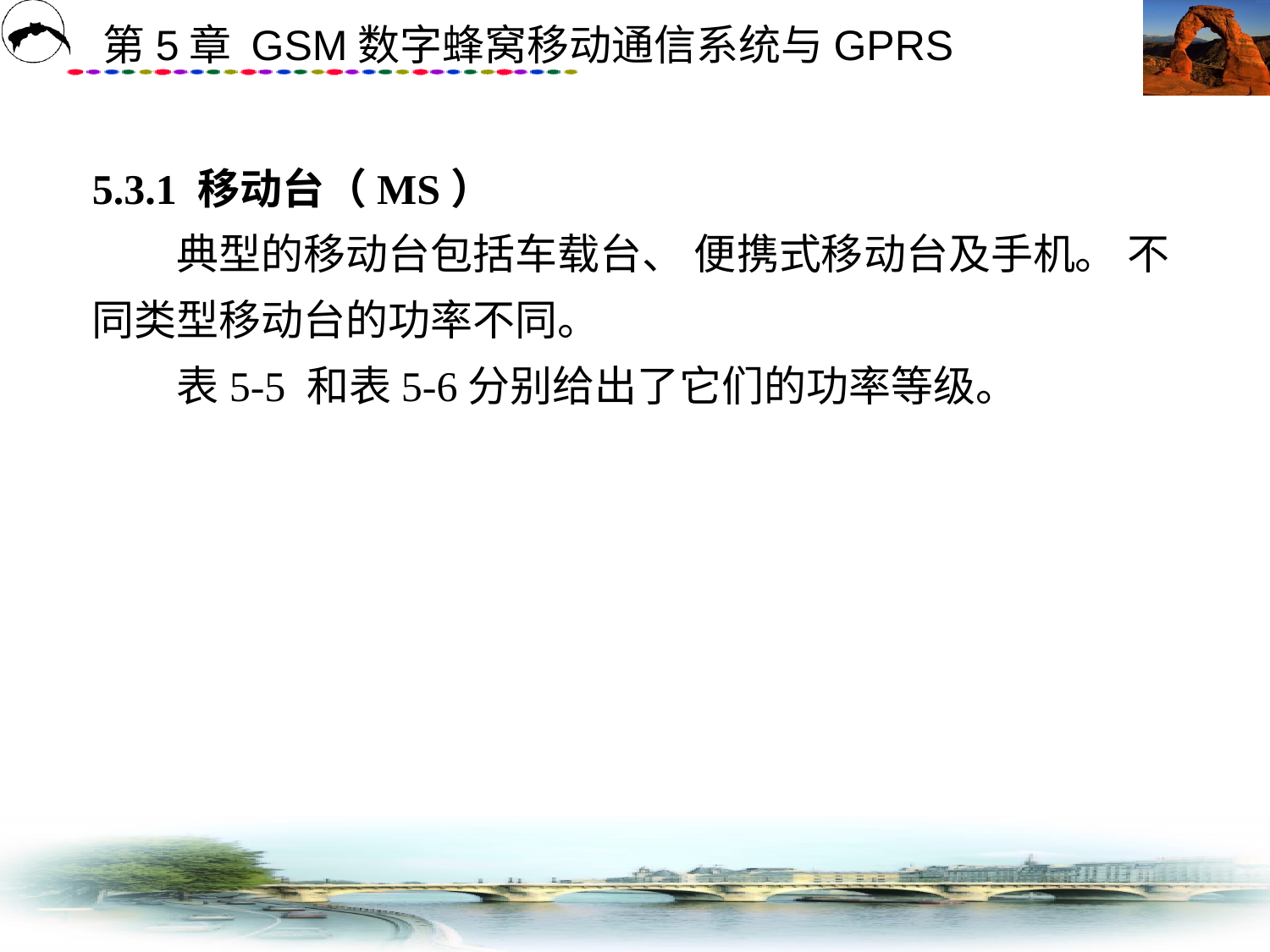

# 5.3.1 移动台（MS） 　　典型的移动台包括车载台、 便携式移动台及手机。 不同类型移动台的功率不同。 　　表5-5 和表5-6分别给出了它们的功率等级。